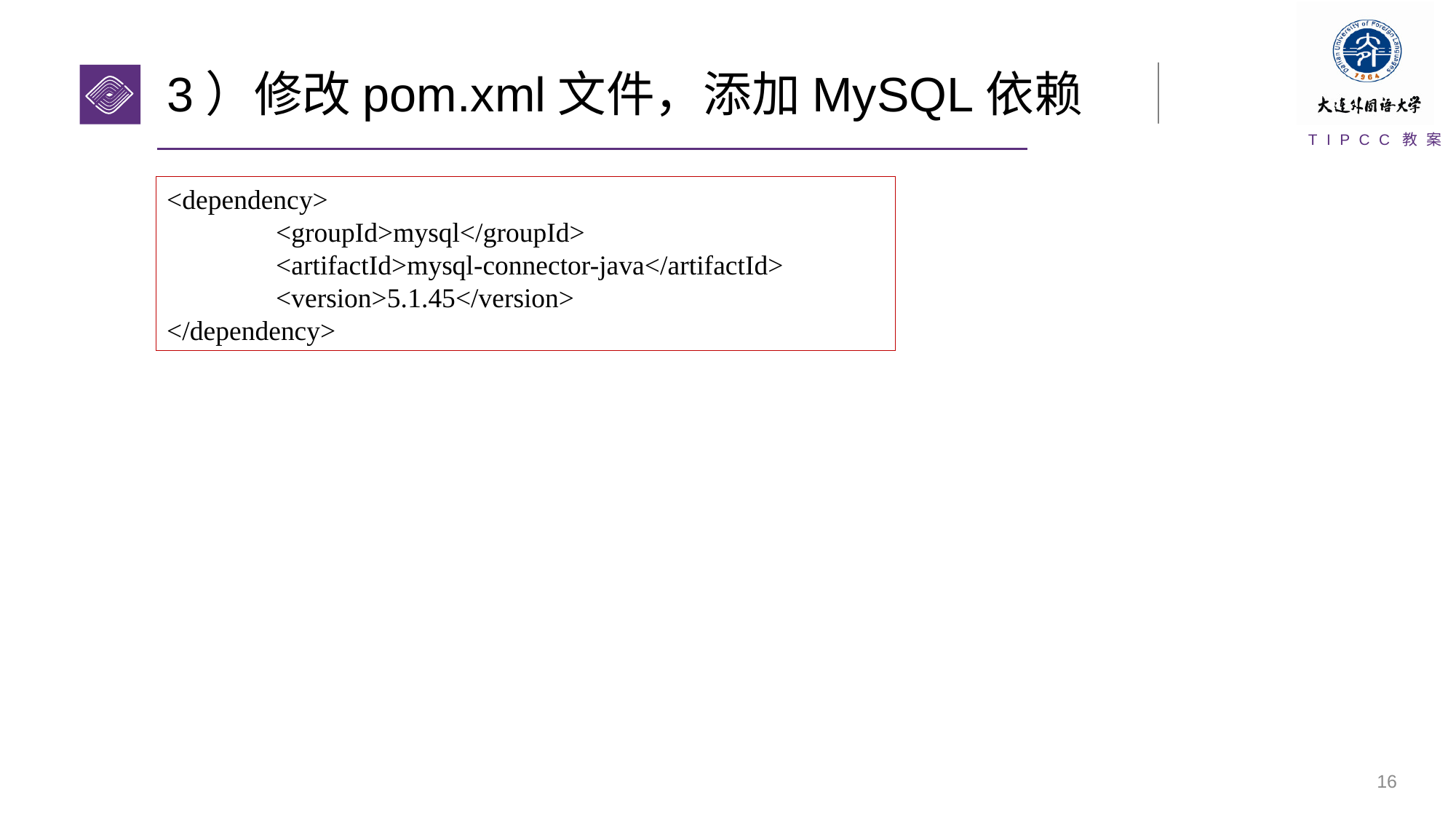

# 3）修改pom.xml文件，添加MySQL依赖
<dependency>
	<groupId>mysql</groupId>
	<artifactId>mysql-connector-java</artifactId>
	<version>5.1.45</version>
</dependency>
16